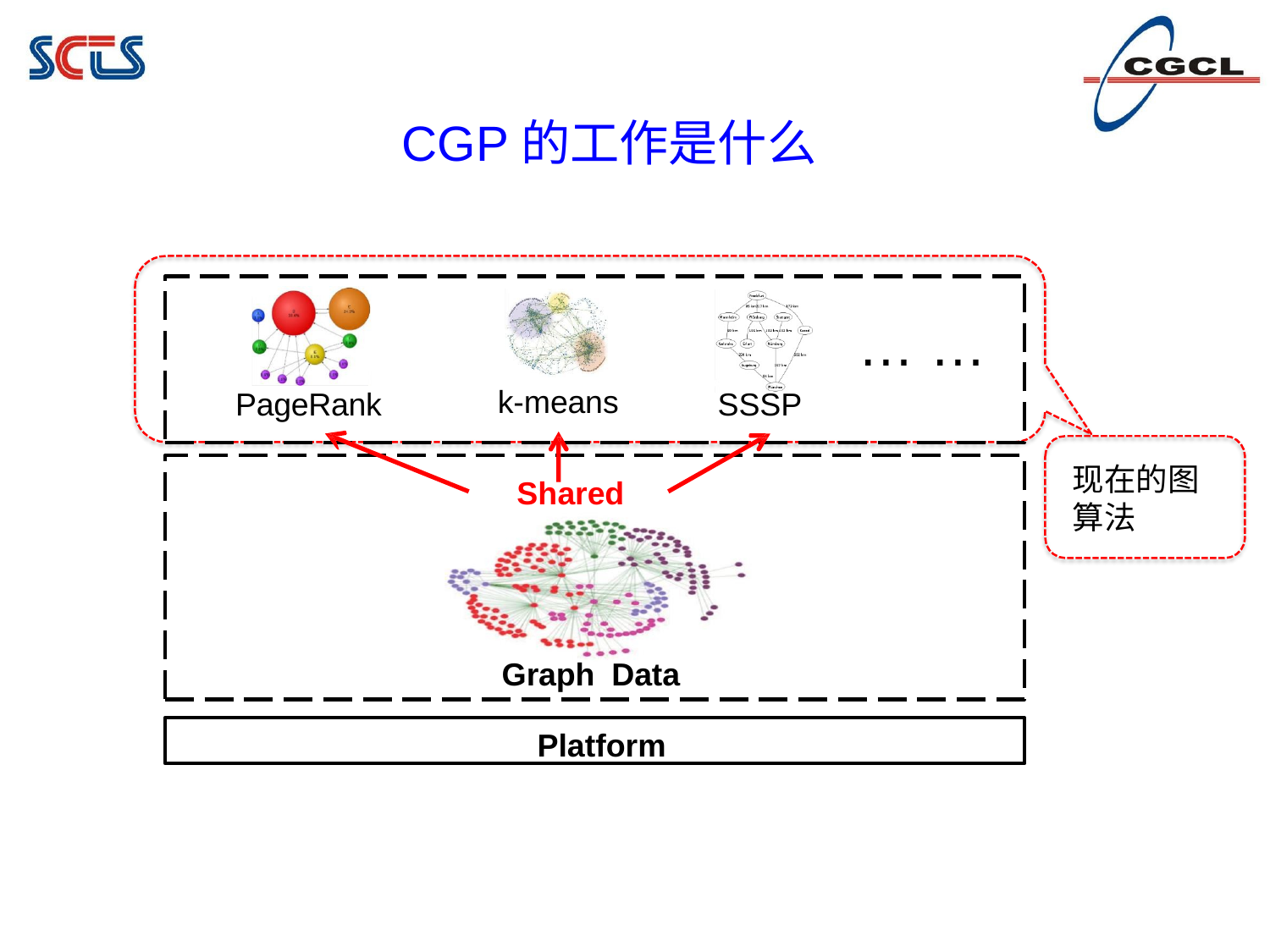

# CGP的工作是什么

… …
k-means
PageRank
SSSP

现在的图算法

Shared

Graph Data
Platform